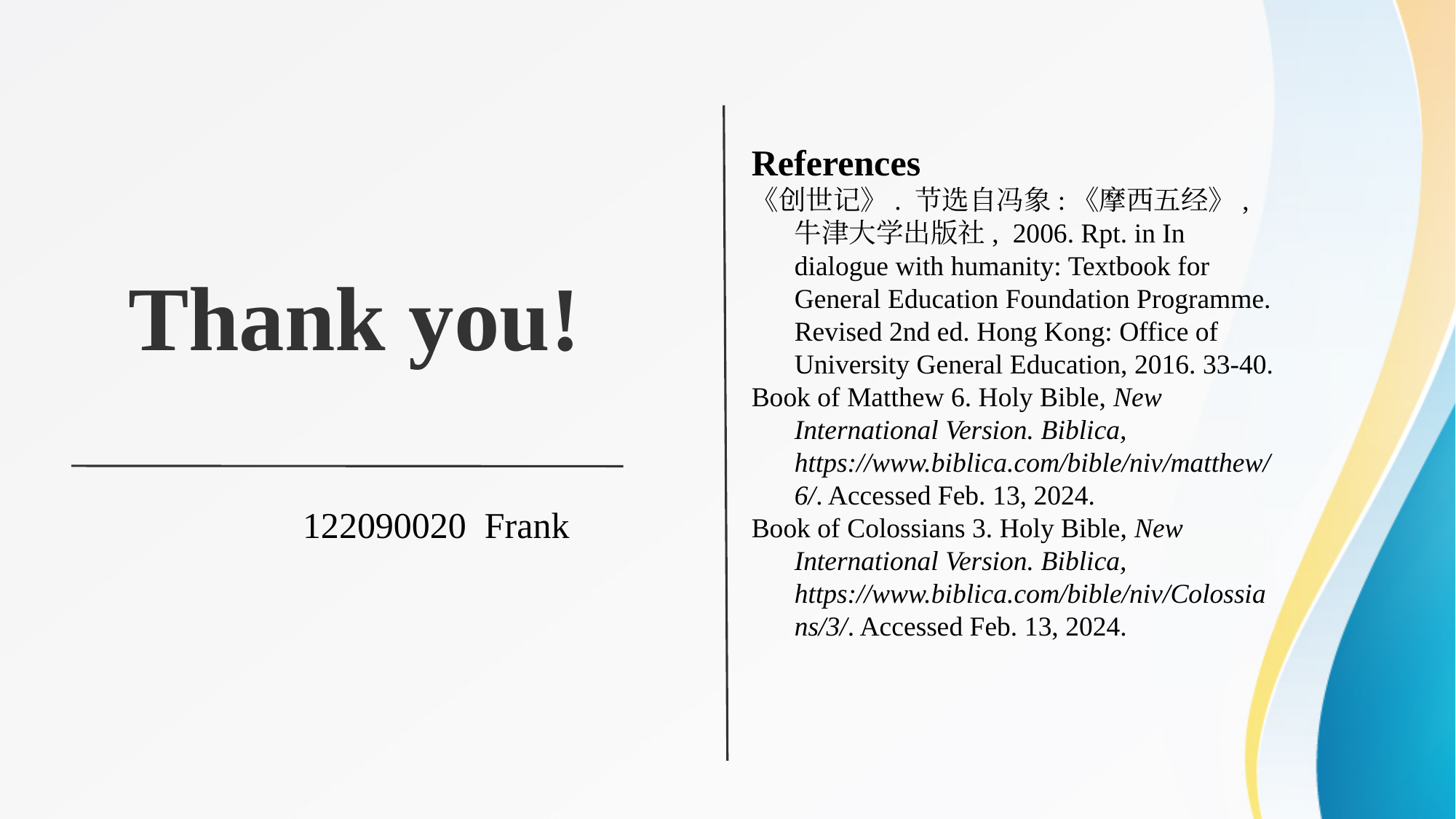

References
《创世记》. 节选自冯象:《摩西五经》, 牛津大学出版社,  2006. Rpt. in In dialogue with humanity: Textbook for General Education Foundation Programme. Revised 2nd ed. Hong Kong: Office of University General Education, 2016. 33-40.
Book of Matthew 6. Holy Bible, New International Version. Biblica, https://www.biblica.com/bible/niv/matthew/6/. Accessed Feb. 13, 2024.
Book of Colossians 3. Holy Bible, New International Version. Biblica, https://www.biblica.com/bible/niv/Colossians/3/. Accessed Feb. 13, 2024.

Thank you!
122090020  Frank